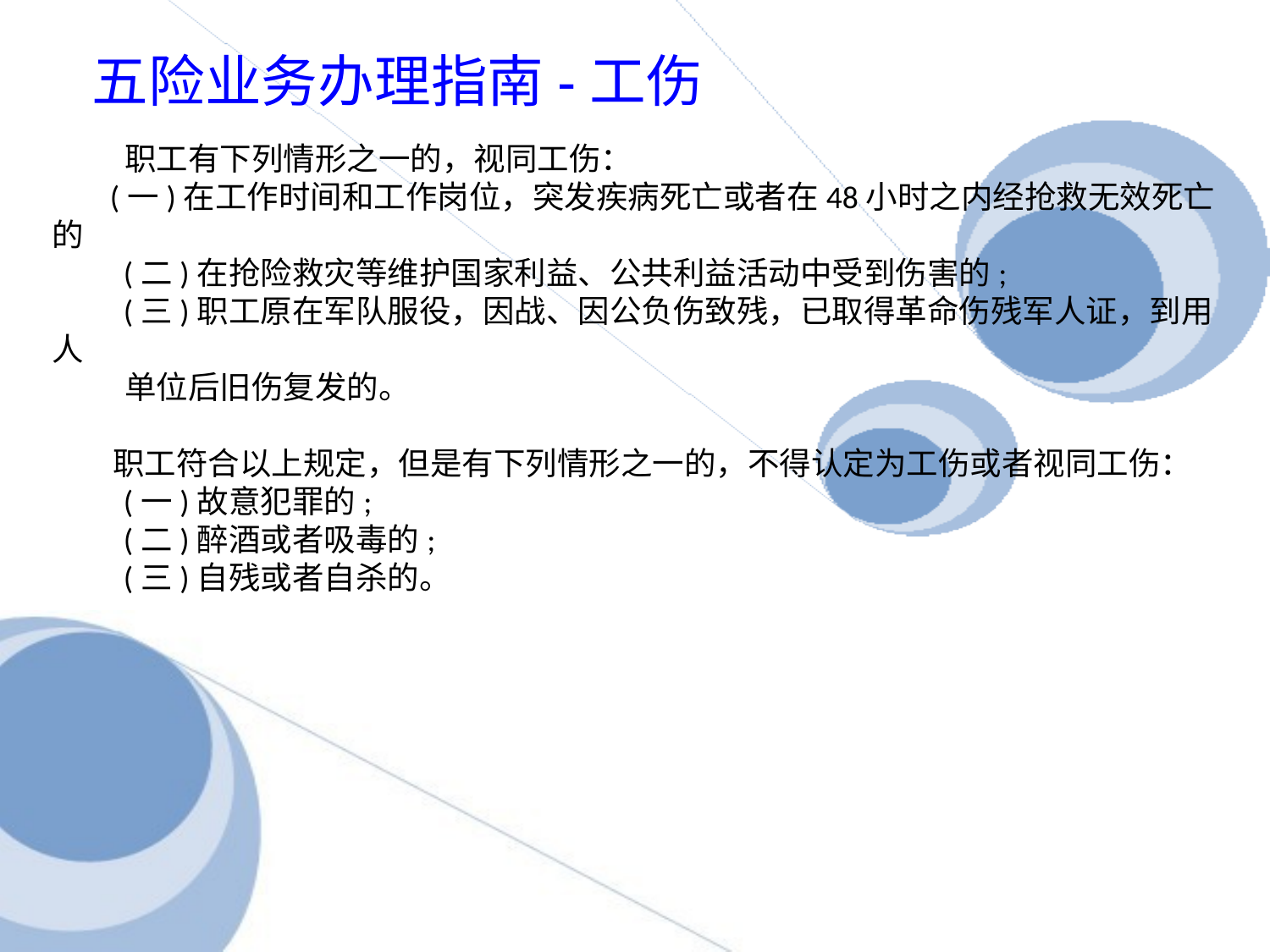

# 五险业务办理指南-工伤
         职工有下列情形之一的，视同工伤：
        (一)在工作时间和工作岗位，突发疾病死亡或者在48小时之内经抢救无效死亡的
　　(二)在抢险救灾等维护国家利益、公共利益活动中受到伤害的;
　　(三)职工原在军队服役，因战、因公负伤致残，已取得革命伤残军人证，到用人
         单位后旧伤复发的。

　    职工符合以上规定，但是有下列情形之一的，不得认定为工伤或者视同工伤：
　　(一)故意犯罪的;
　　(二)醉酒或者吸毒的;
　　(三)自残或者自杀的。